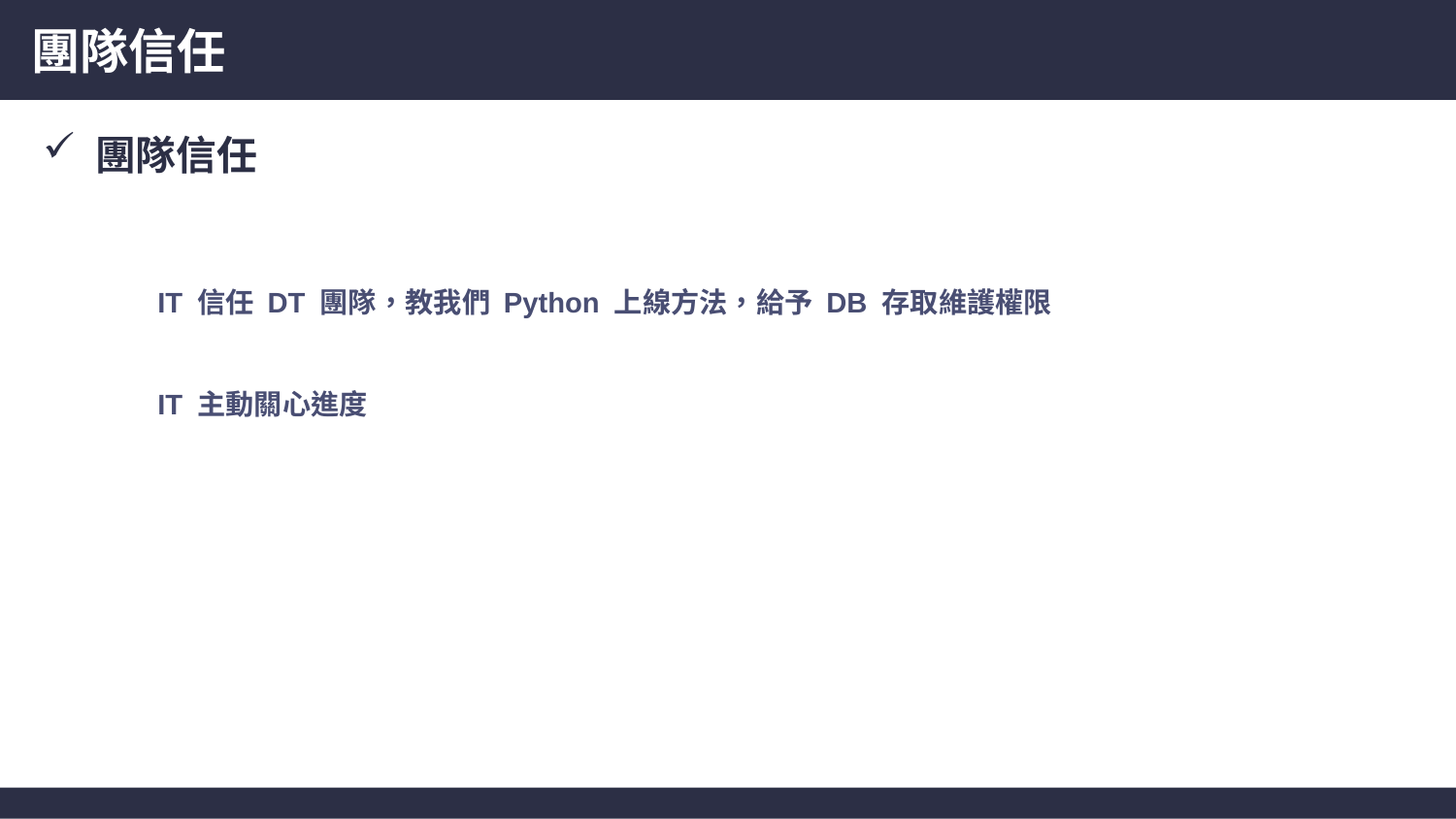

團隊信任
 團隊信任
IT 信任 DT 團隊，教我們 Python 上線方法，給予 DB 存取維護權限

IT 主動關心進度